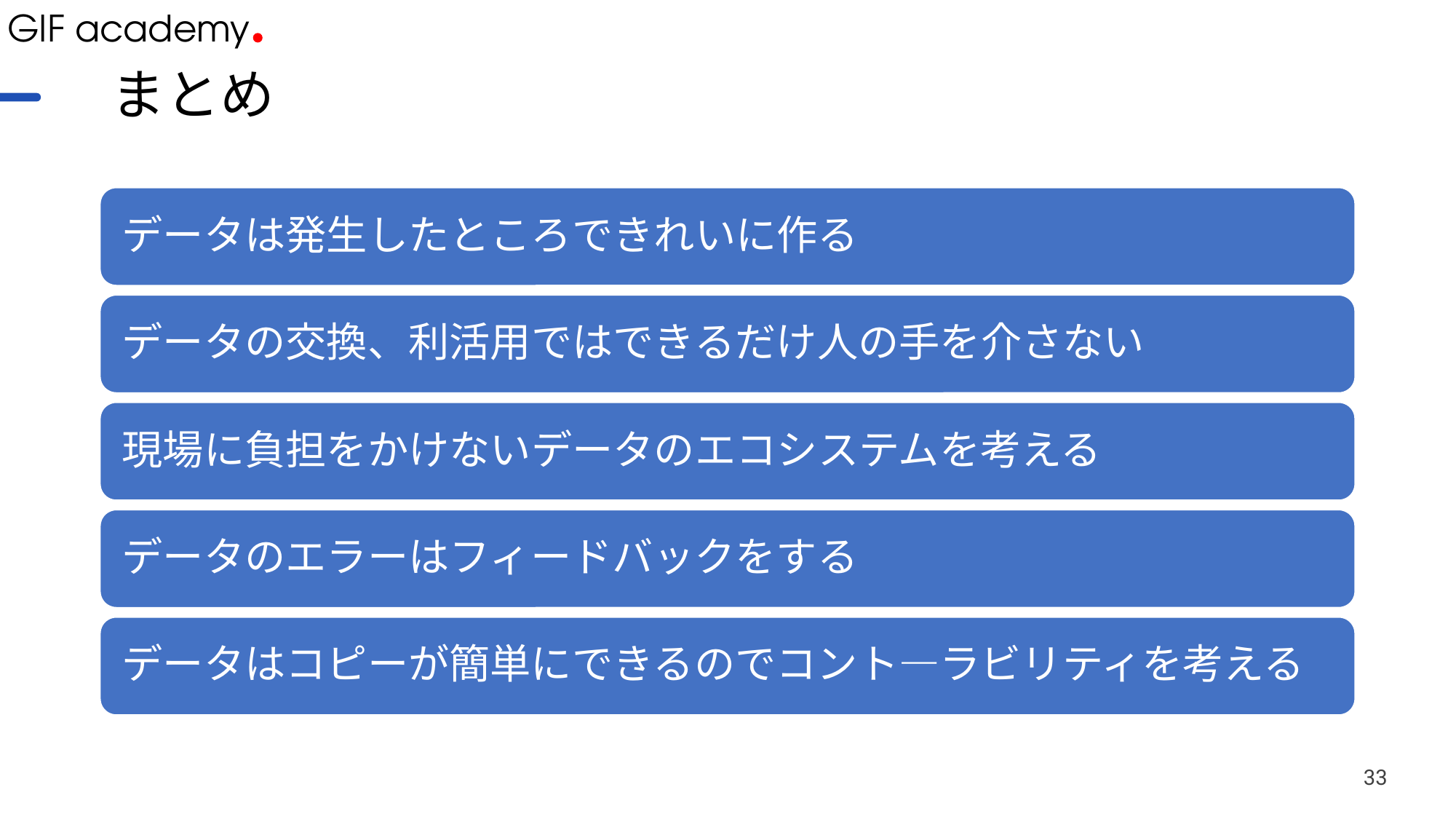

# まとめ
データは発生したところできれいに作る
データの交換、利活用ではできるだけ人の手を介さない
現場に負担をかけないデータのエコシステムを考える
データのエラーはフィードバックをする
データはコピーが簡単にできるのでコント―ラビリティを考える
33